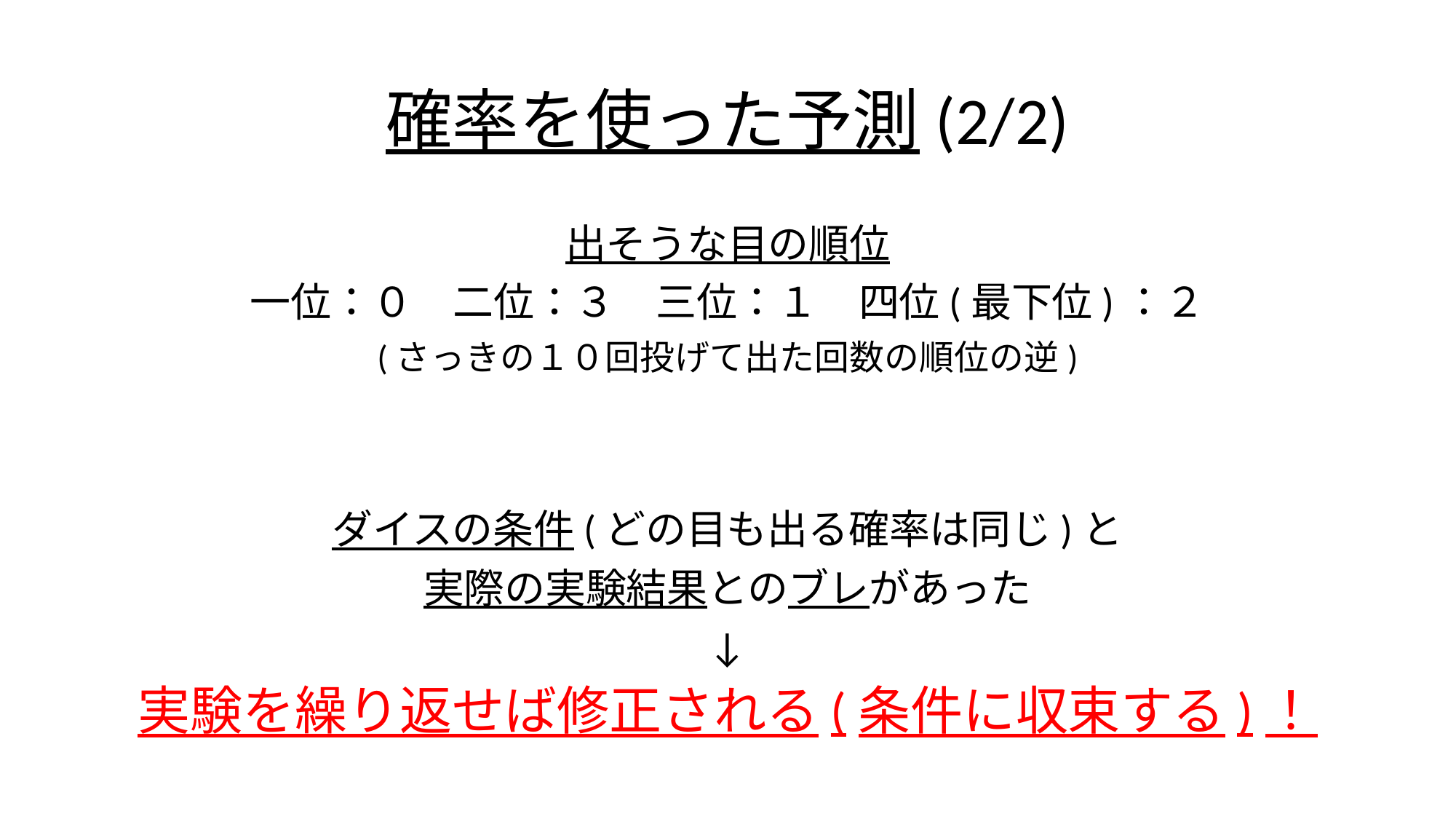

# 確率を使った予測(2/2)
出そうな目の順位
一位：０　二位：３　三位：１　四位(最下位)：２
(さっきの１０回投げて出た回数の順位の逆)

ダイスの条件(どの目も出る確率は同じ)と
実際の実験結果とのブレがあった
↓
実験を繰り返せば修正される(条件に収束する)！